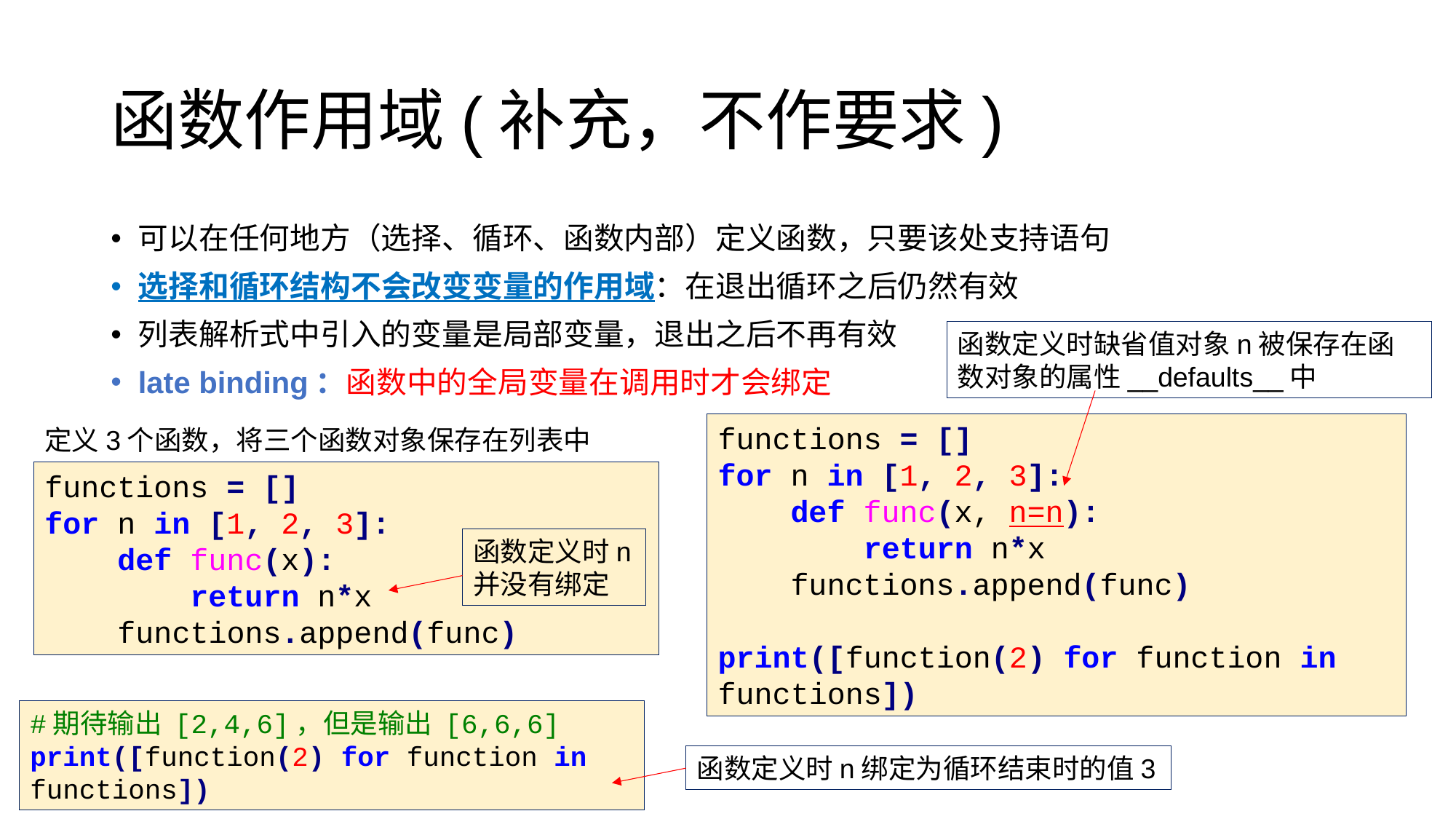

# 函数作用域(补充，不作要求)
可以在任何地方（选择、循环、函数内部）定义函数，只要该处支持语句
选择和循环结构不会改变变量的作用域：在退出循环之后仍然有效
列表解析式中引入的变量是局部变量，退出之后不再有效
late binding：函数中的全局变量在调用时才会绑定

函数定义时缺省值对象n被保存在函数对象的属性__defaults__中
functions = []
for n in [1, 2, 3]:
    def func(x, n=n):
        return n*x
    functions.append(func)

print([function(2) for function in functions])
定义3个函数，将三个函数对象保存在列表中
functions = []
for n in [1, 2, 3]:
    def func(x):
        return n*x
    functions.append(func)
函数定义时n并没有绑定
#期待输出 [2,4,6]，但是输出 [6,6,6]
print([function(2) for function in functions])
函数定义时n绑定为循环结束时的值3